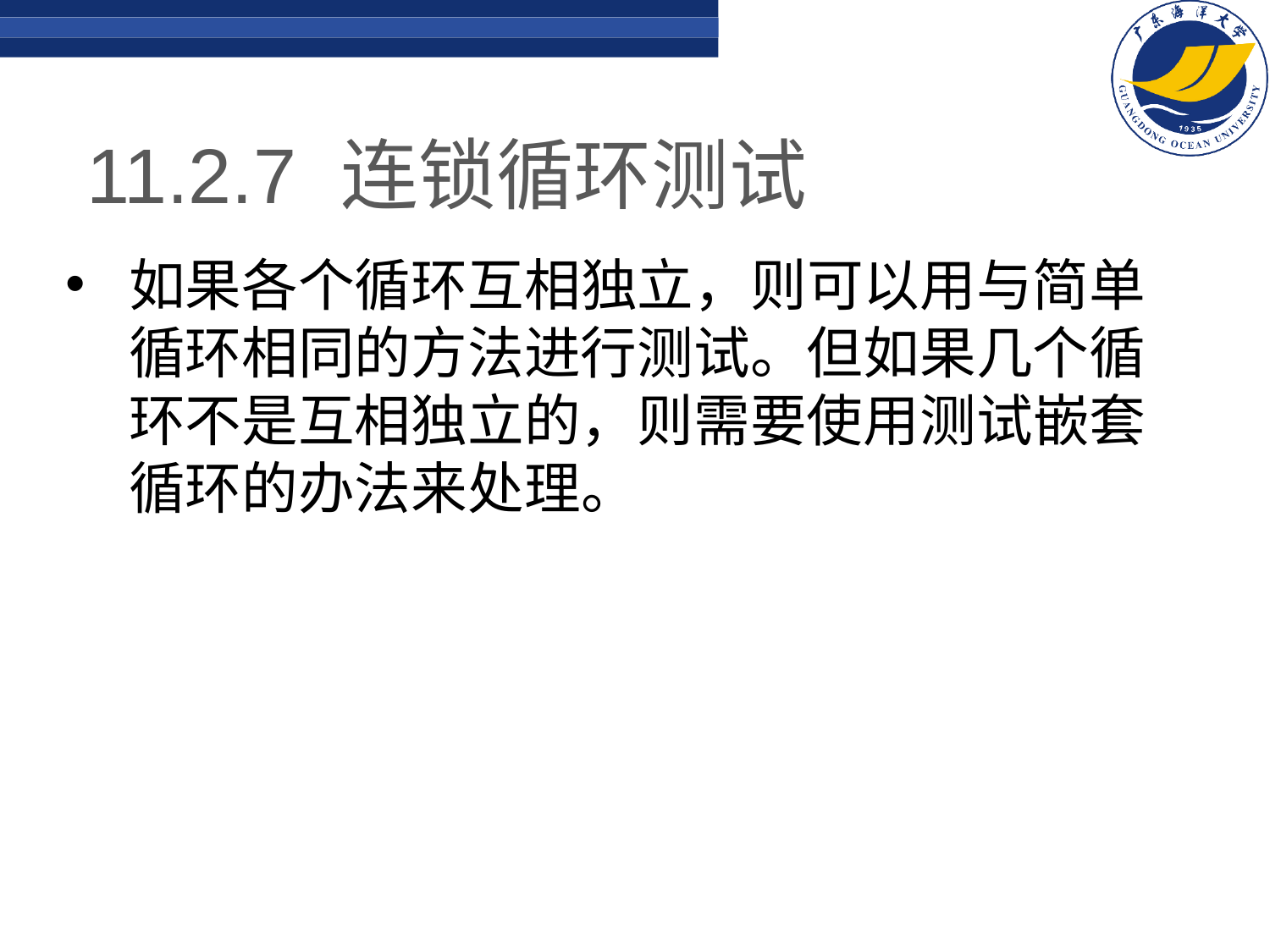

# 11.2.7	连锁循环测试
如果各个循环互相独立，则可以用与简单循环相同的方法进行测试。但如果几个循环不是互相独立的，则需要使用测试嵌套循环的办法来处理。
34